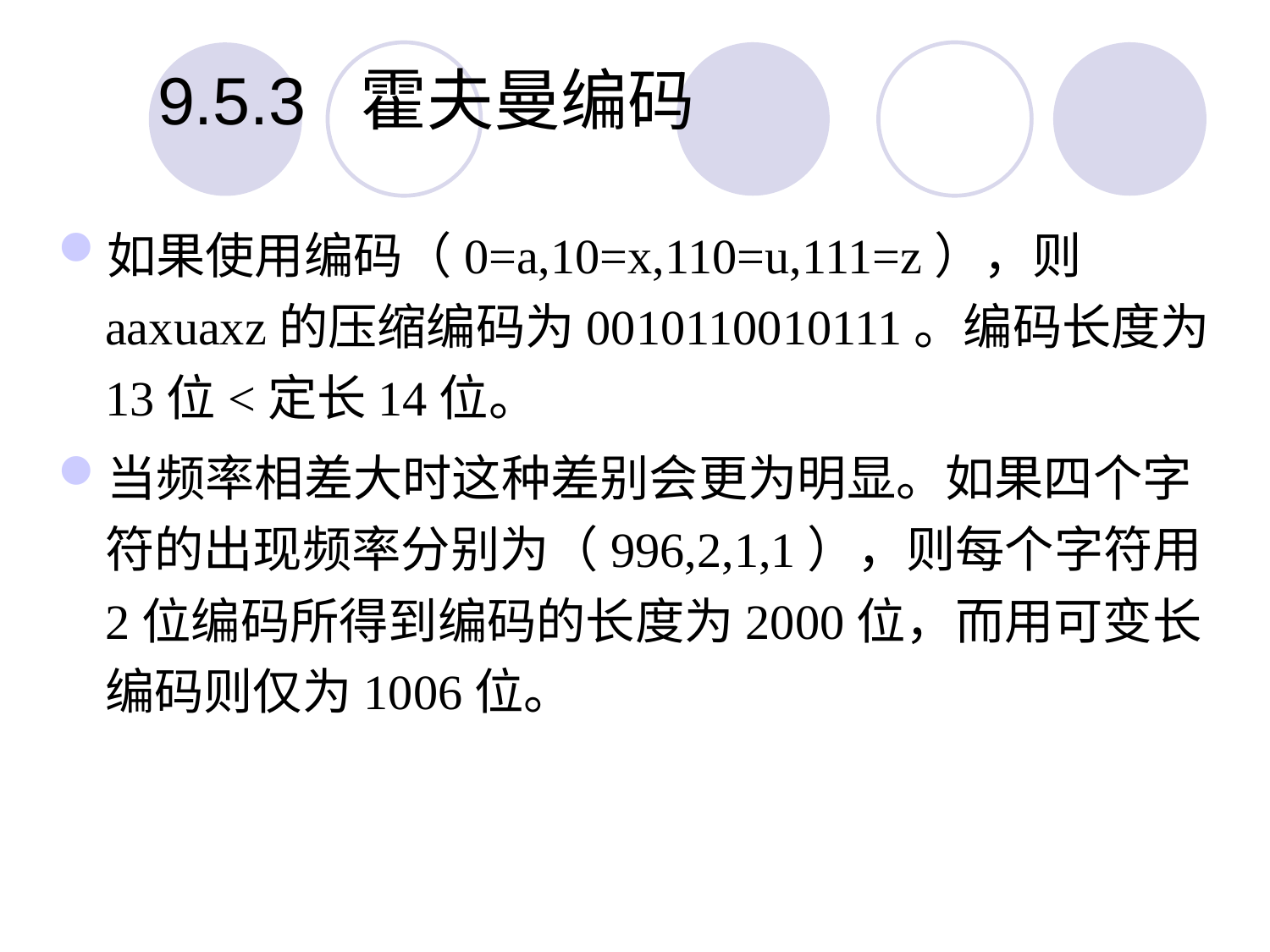

9.5.3  霍夫曼编码
44

如果使用编码（0=a,10=x,110=u,111=z），则aaxuaxz的压缩编码为0010110010111。编码长度为13位<定长14位。
当频率相差大时这种差别会更为明显。如果四个字符的出现频率分别为（996,2,1,1），则每个字符用2位编码所得到编码的长度为2000位，而用可变长编码则仅为1006位。